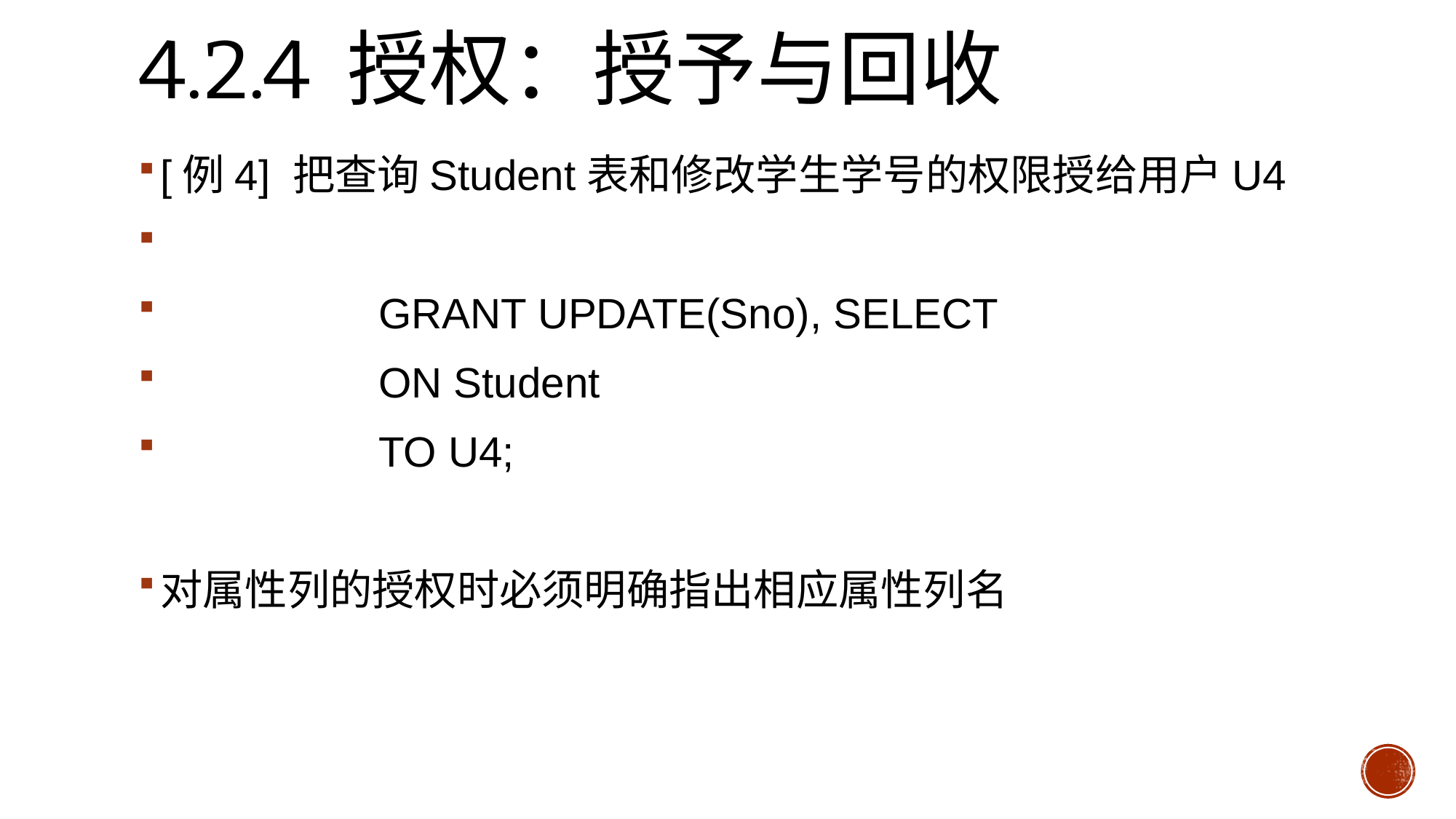

# 4.2.4 授权：授予与回收
[例4] 把查询Student表和修改学生学号的权限授给用户U4

	  	GRANT UPDATE(Sno), SELECT
		ON Student
		TO U4;

对属性列的授权时必须明确指出相应属性列名

44